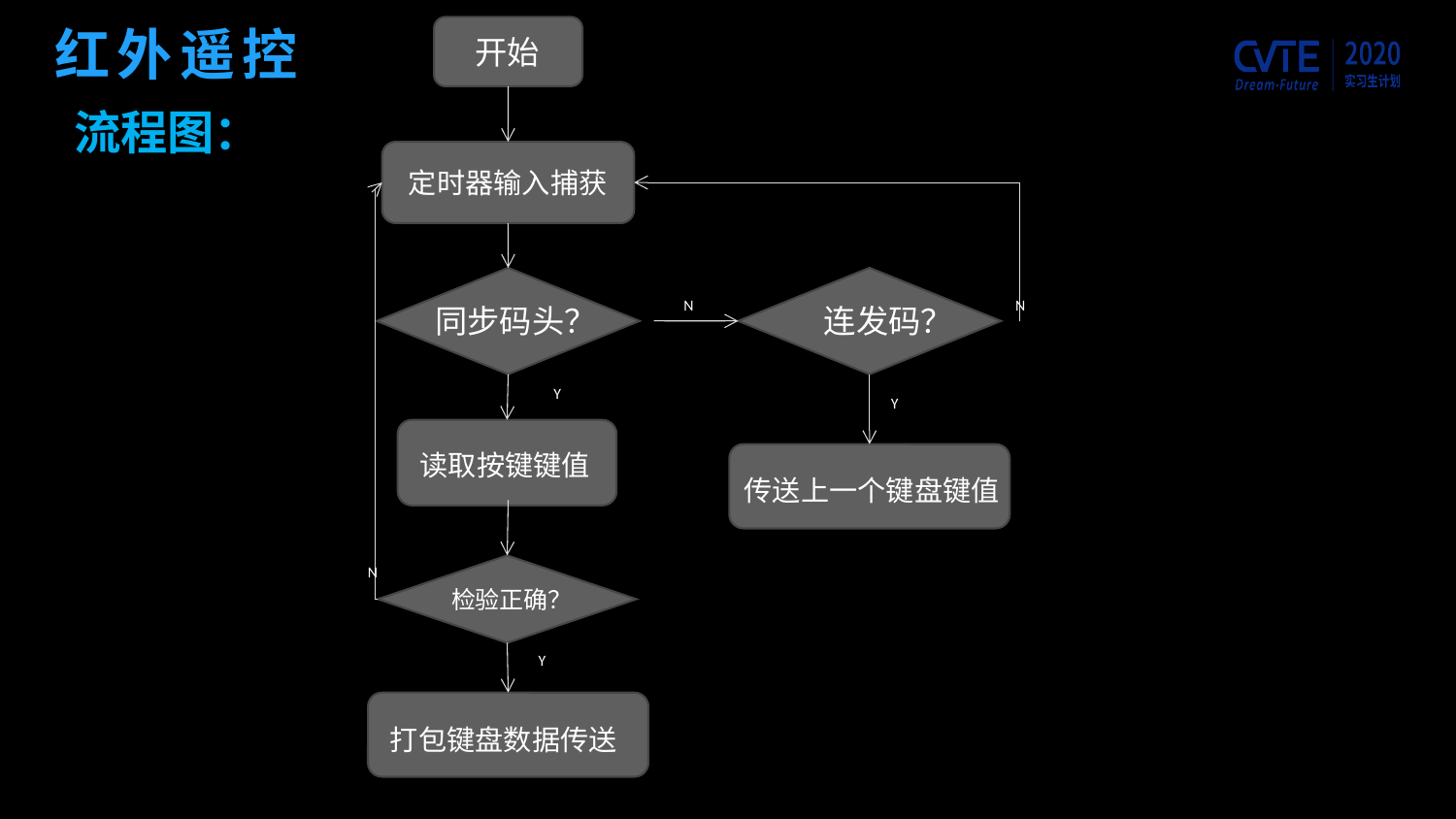

# 红外遥控

开始
流程图：

定时器输入捕获

N
N
同步码头？
  连发码？
Y
Y

读取按键键值

传送上一个键盘键值
N

检验正确？
Y

打包键盘数据传送